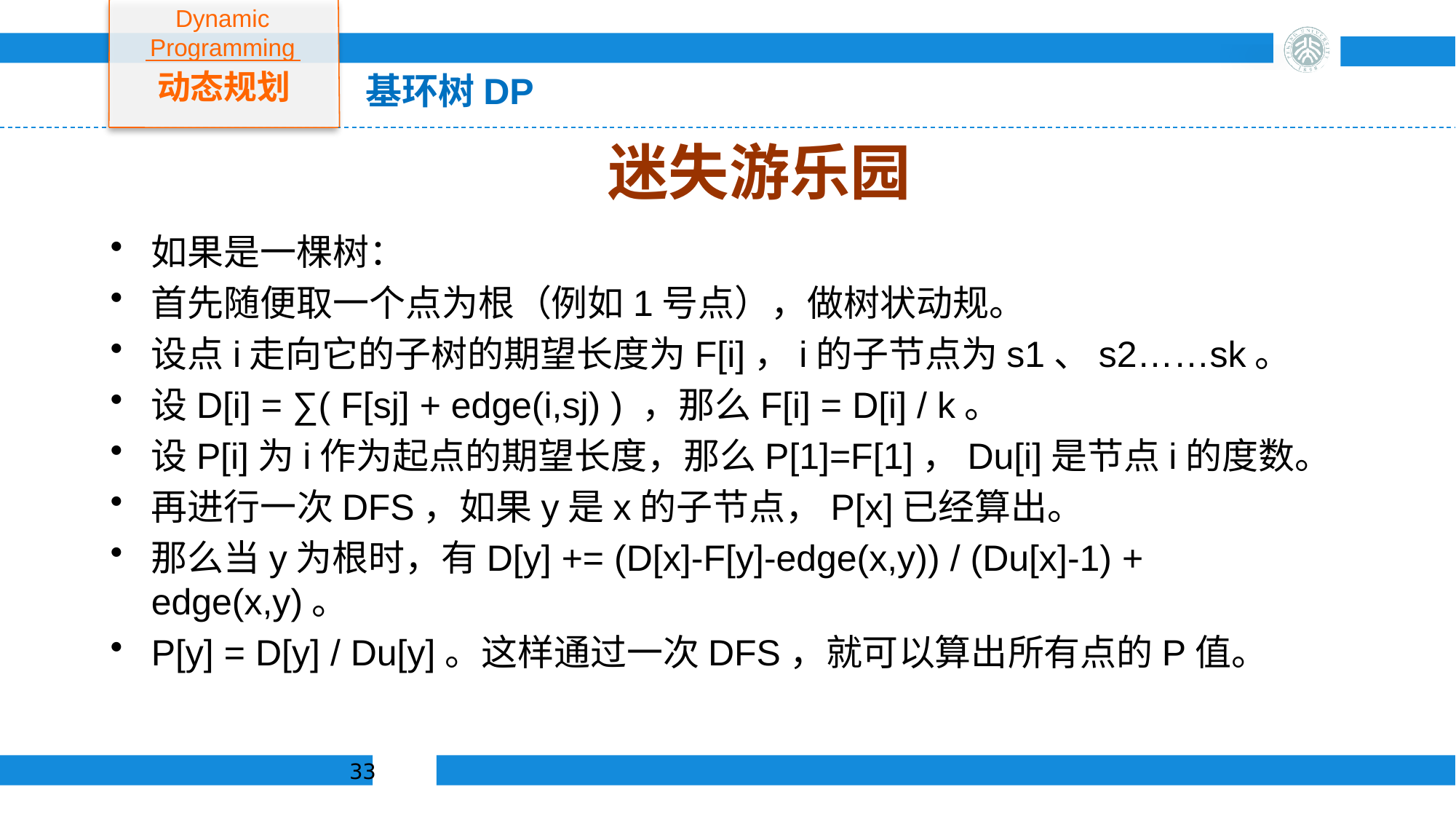

Dynamic Programming
动态规划
基环树DP
# 迷失游乐园
如果是一棵树：
首先随便取一个点为根（例如1号点），做树状动规。
设点i走向它的子树的期望长度为F[i]，i的子节点为s1、s2……sk。
设D[i] = ∑( F[sj] + edge(i,sj) ) ，那么F[i] = D[i] / k。
设P[i]为i作为起点的期望长度，那么P[1]=F[1]，Du[i]是节点i的度数。
再进行一次DFS，如果y是x的子节点，P[x]已经算出。
那么当y为根时，有D[y] += (D[x]-F[y]-edge(x,y)) / (Du[x]-1) + edge(x,y)。
P[y] = D[y] / Du[y]。这样通过一次DFS，就可以算出所有点的P值。